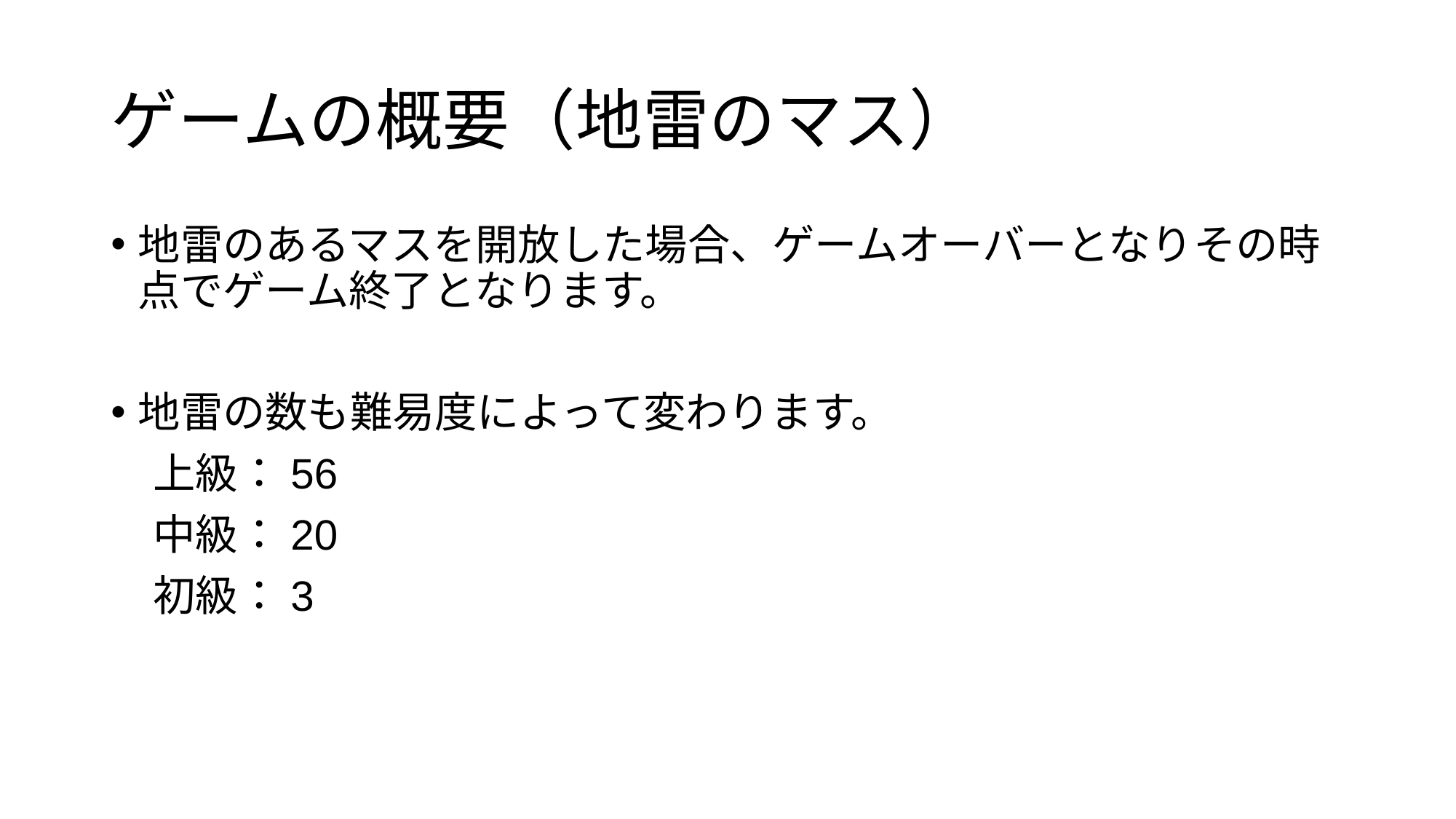

# ゲームの概要（地雷のマス）
地雷のあるマスを開放した場合、ゲームオーバーとなりその時点でゲーム終了となります。

地雷の数も難易度によって変わります。
　上級：56
　中級：20
　初級：3